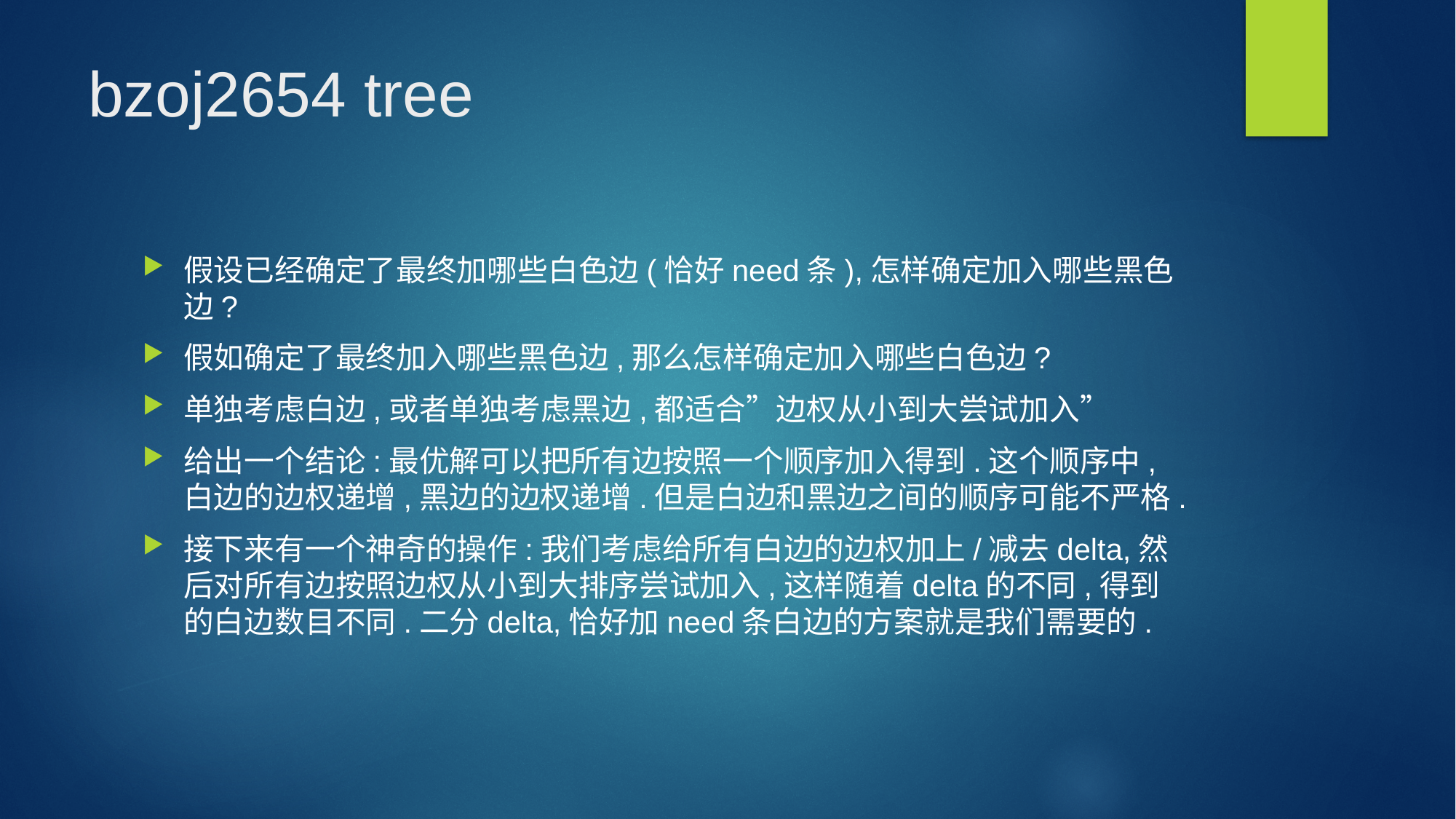

# bzoj2654 tree
假设已经确定了最终加哪些白色边(恰好need条),怎样确定加入哪些黑色边?
假如确定了最终加入哪些黑色边,那么怎样确定加入哪些白色边?
单独考虑白边,或者单独考虑黑边,都适合”边权从小到大尝试加入”
给出一个结论:最优解可以把所有边按照一个顺序加入得到.这个顺序中,白边的边权递增,黑边的边权递增.但是白边和黑边之间的顺序可能不严格.
接下来有一个神奇的操作:我们考虑给所有白边的边权加上/减去delta,然后对所有边按照边权从小到大排序尝试加入,这样随着delta的不同,得到的白边数目不同.二分delta,恰好加need条白边的方案就是我们需要的.